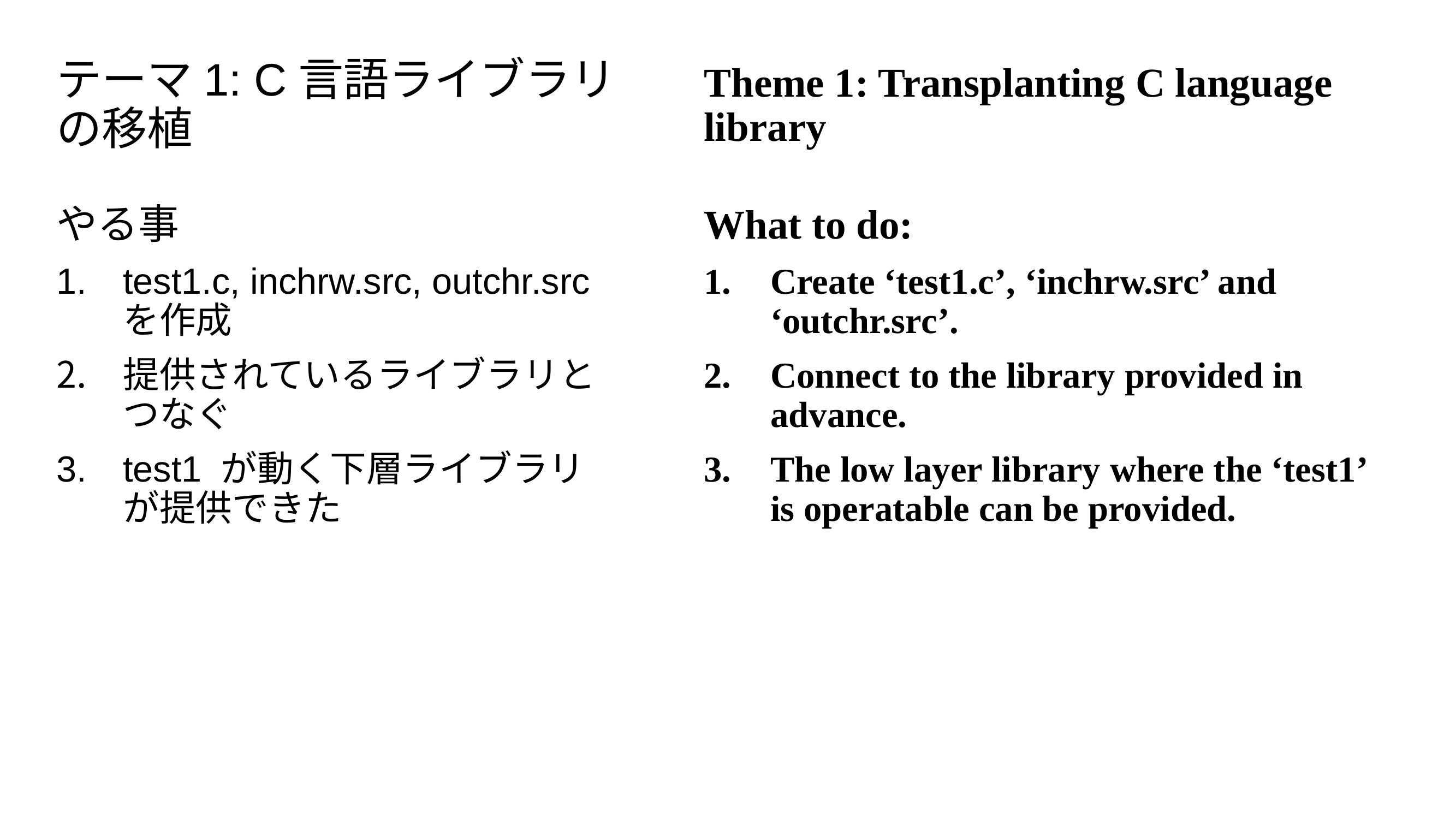

# テーマ1: C言語ライブラリの移植
Theme 1: Transplanting C language library
やる事
test1.c, inchrw.src, outchr.src を作成
提供されているライブラリとつなぐ
test1 が動く下層ライブラリが提供できた
What to do:
Create ‘test1.c’, ‘inchrw.src’ and ‘outchr.src’.
Connect to the library provided in advance.
The low layer library where the ‘test1’ is operatable can be provided.